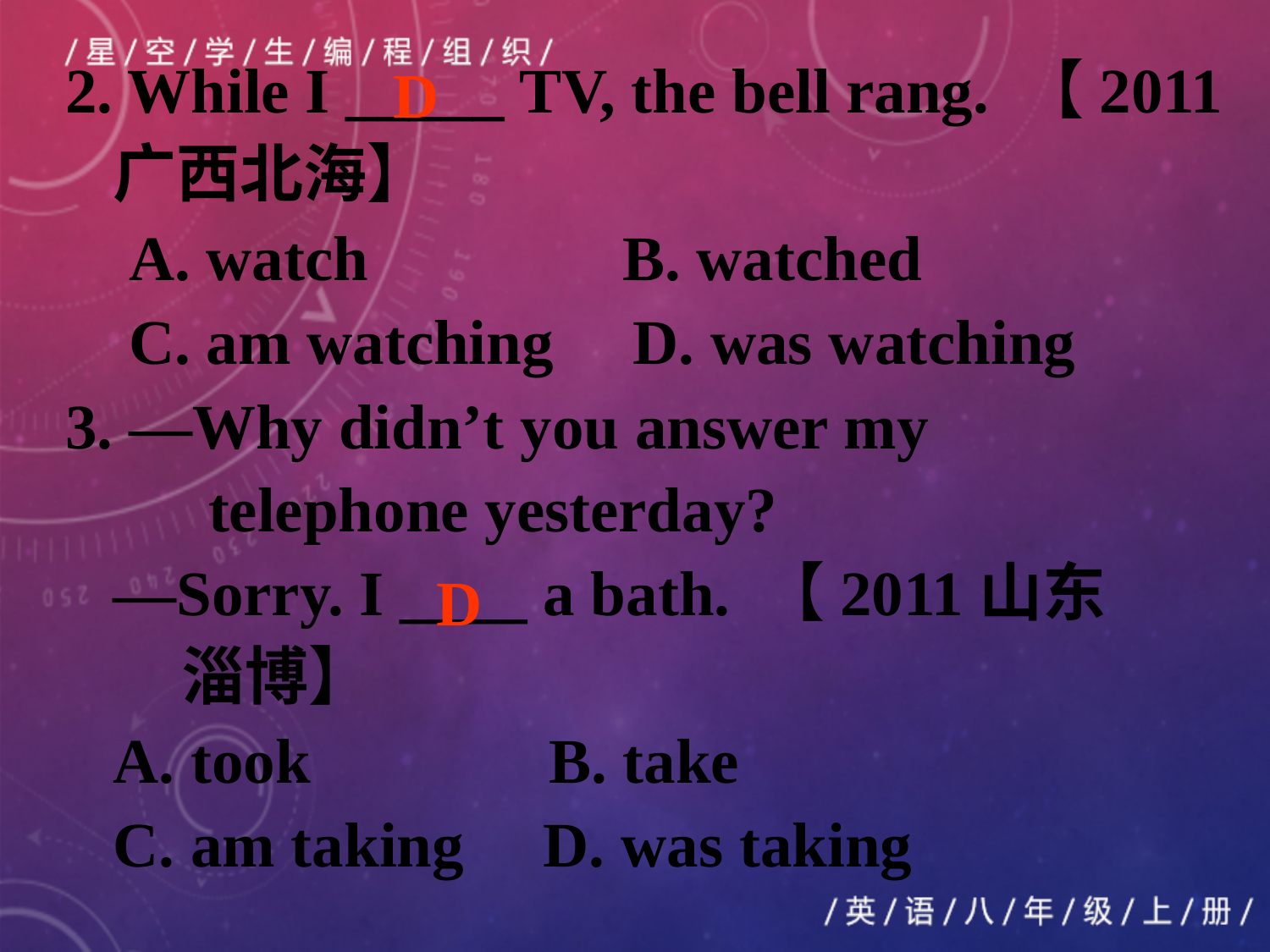

2. While I _____ TV, the bell rang. 【2011广西北海】
    A. watch                B. watched
    C. am watching     D. was watching
3. —Why didn’t you answer my
         telephone yesterday?
   —Sorry. I ____ a bath. 【2011山东
       淄博】
   A. took               B. take
   C. am taking     D. was taking
D
D